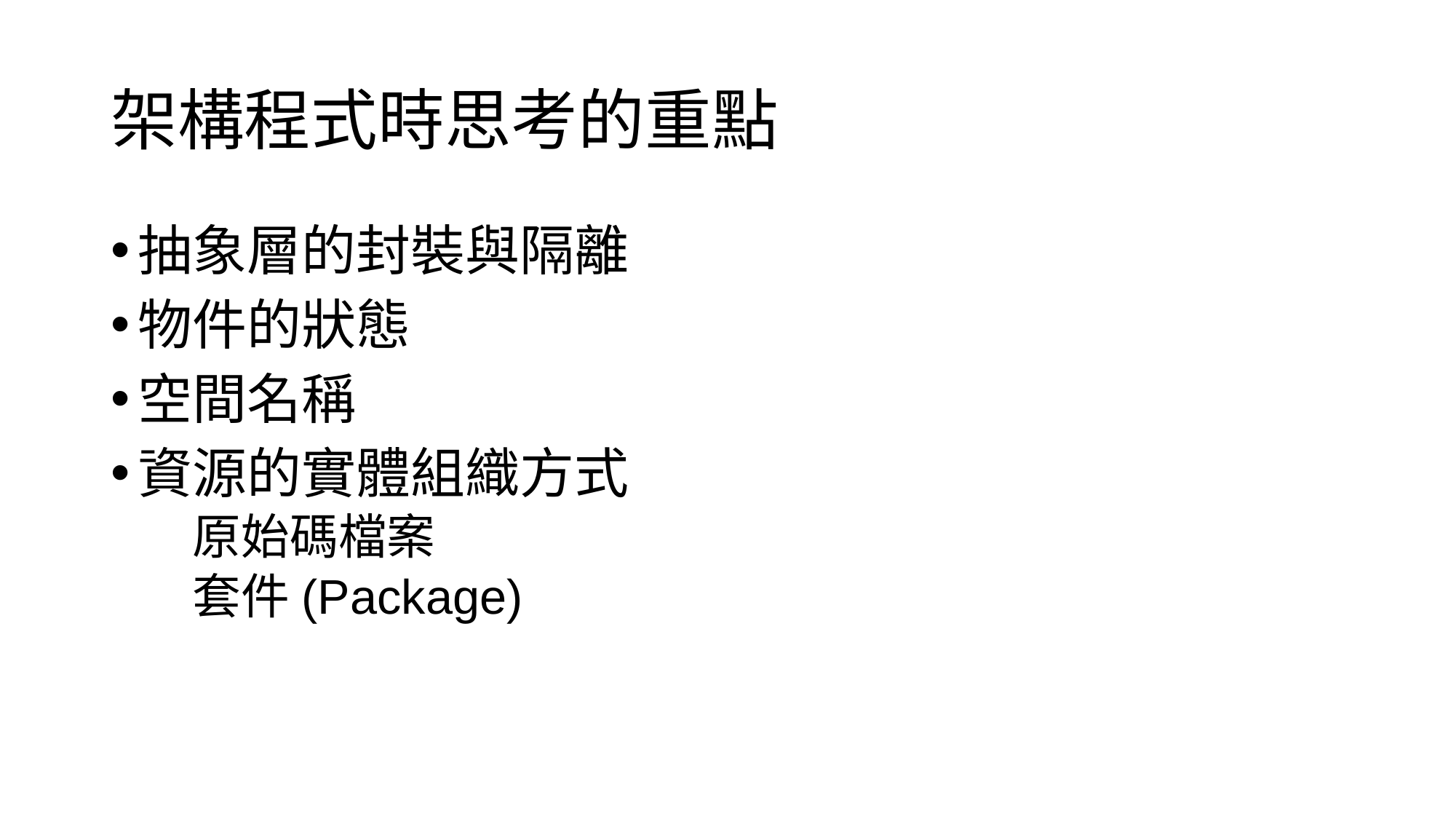

# 架構程式時思考的重點
抽象層的封裝與隔離
物件的狀態
空間名稱
資源的實體組織方式
原始碼檔案
套件(Package)